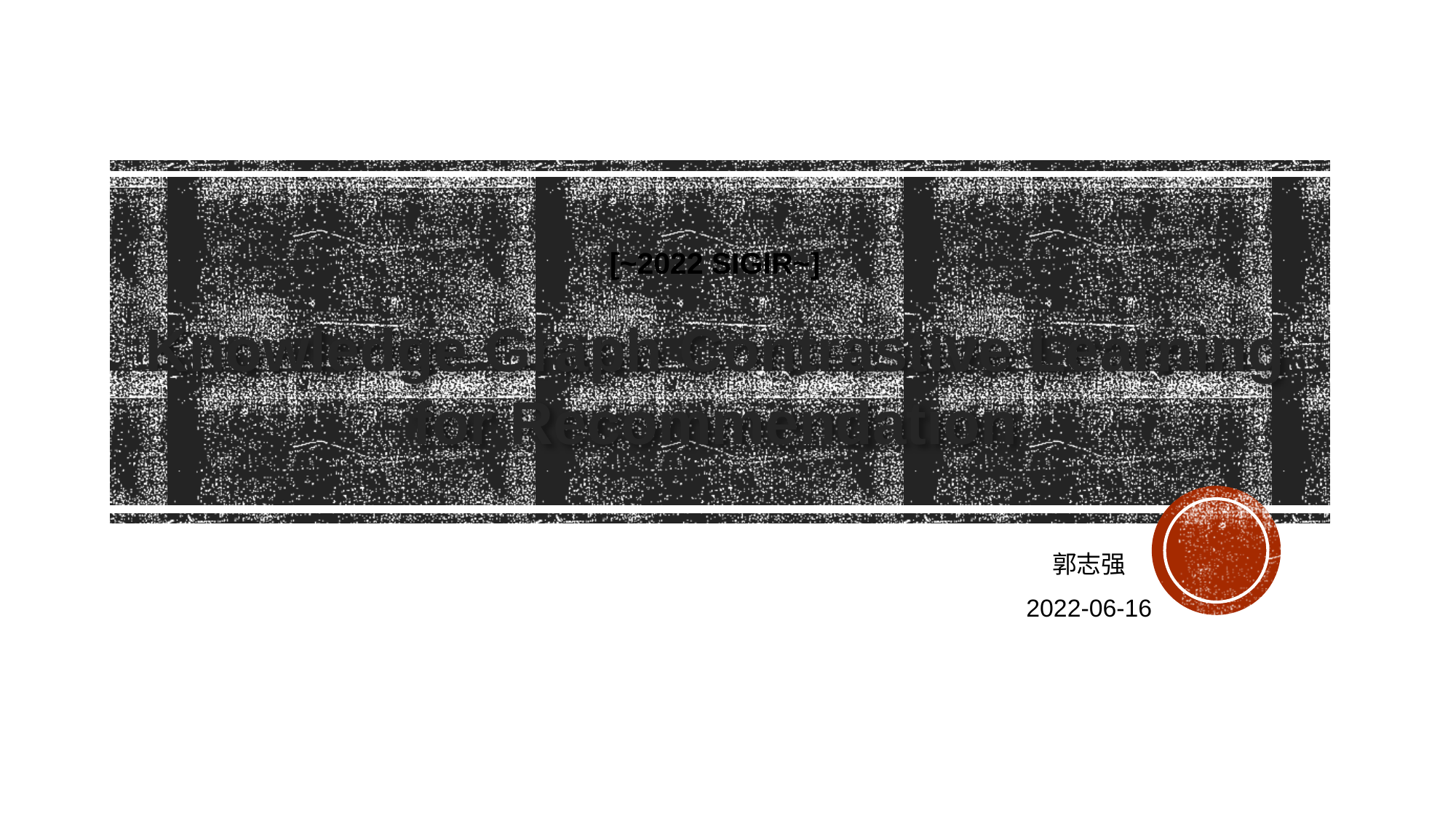

[~2022 SIGIR~]
Knowledge Graph Contrastive Learning for Recommendation
郭志强
2022-06-16